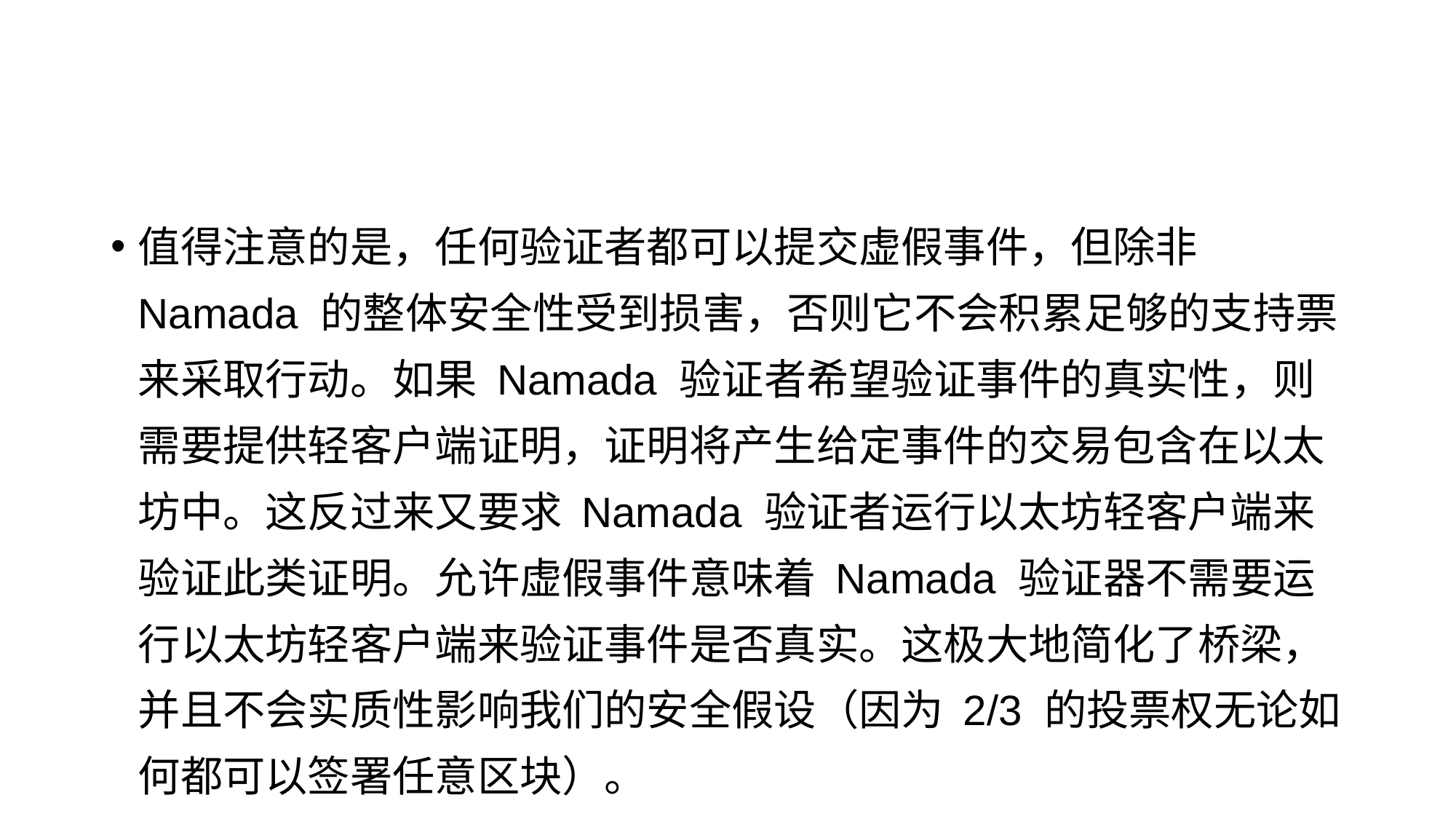

值得注意的是，任何验证者都可以提交虚假事件，但除非 Namada 的整体安全性受到损害，否则它不会积累足够的支持票来采取行动。如果 Namada 验证者希望验证事件的真实性，则需要提供轻客户端证明，证明将产生给定事件的交易包含在以太坊中。这反过来又要求 Namada 验证者运行以太坊轻客户端来验证此类证明。允许虚假事件意味着 Namada 验证器不需要运行以太坊轻客户端来验证事件是否真实。这极大地简化了桥梁，并且不会实质性影响我们的安全假设（因为 2/3 的投票权无论如何都可以签署任意区块）。